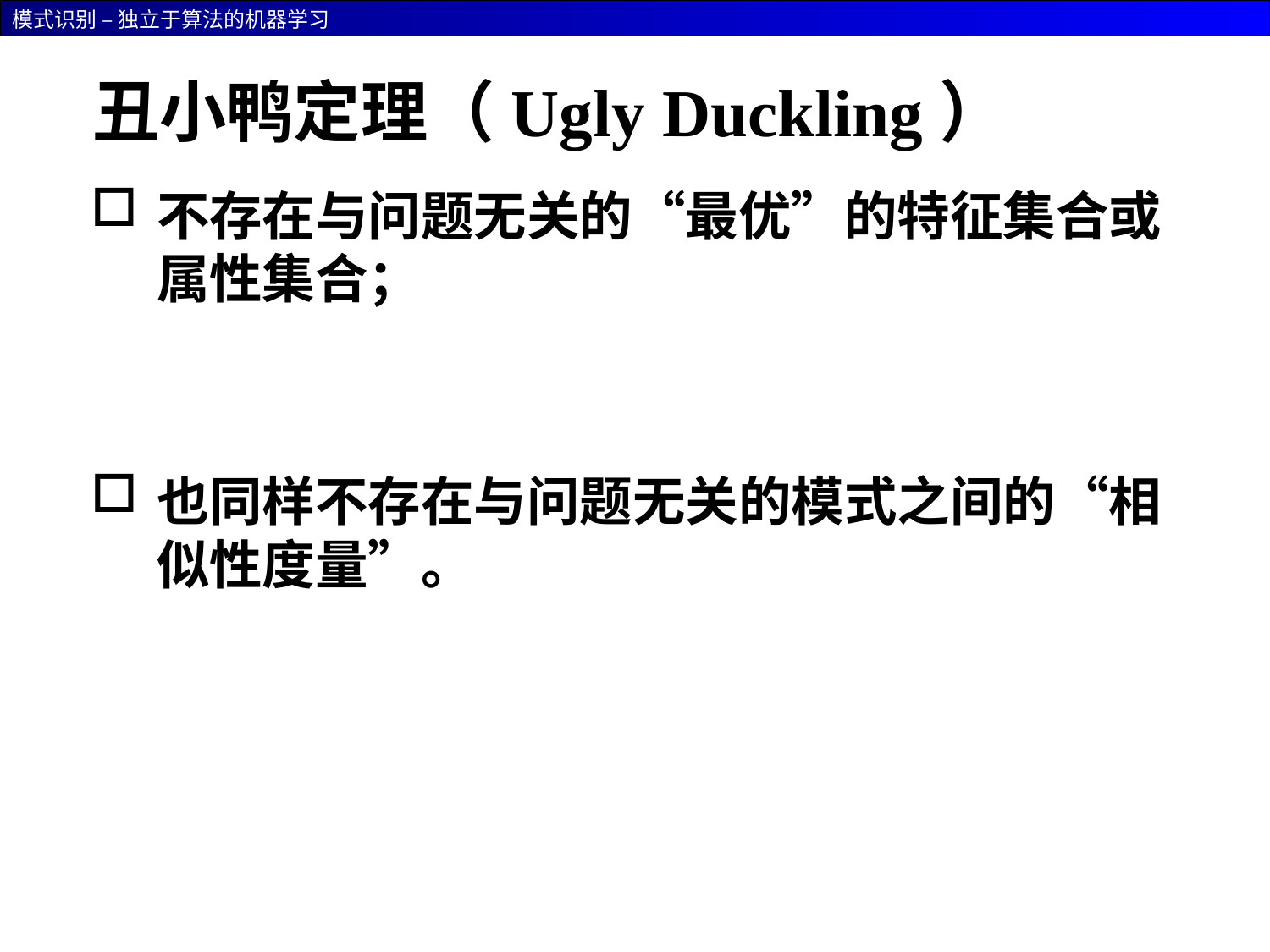

# 丑小鸭定理（Ugly Duckling）
不存在与问题无关的“最优”的特征集合或属性集合；

也同样不存在与问题无关的模式之间的“相似性度量”。